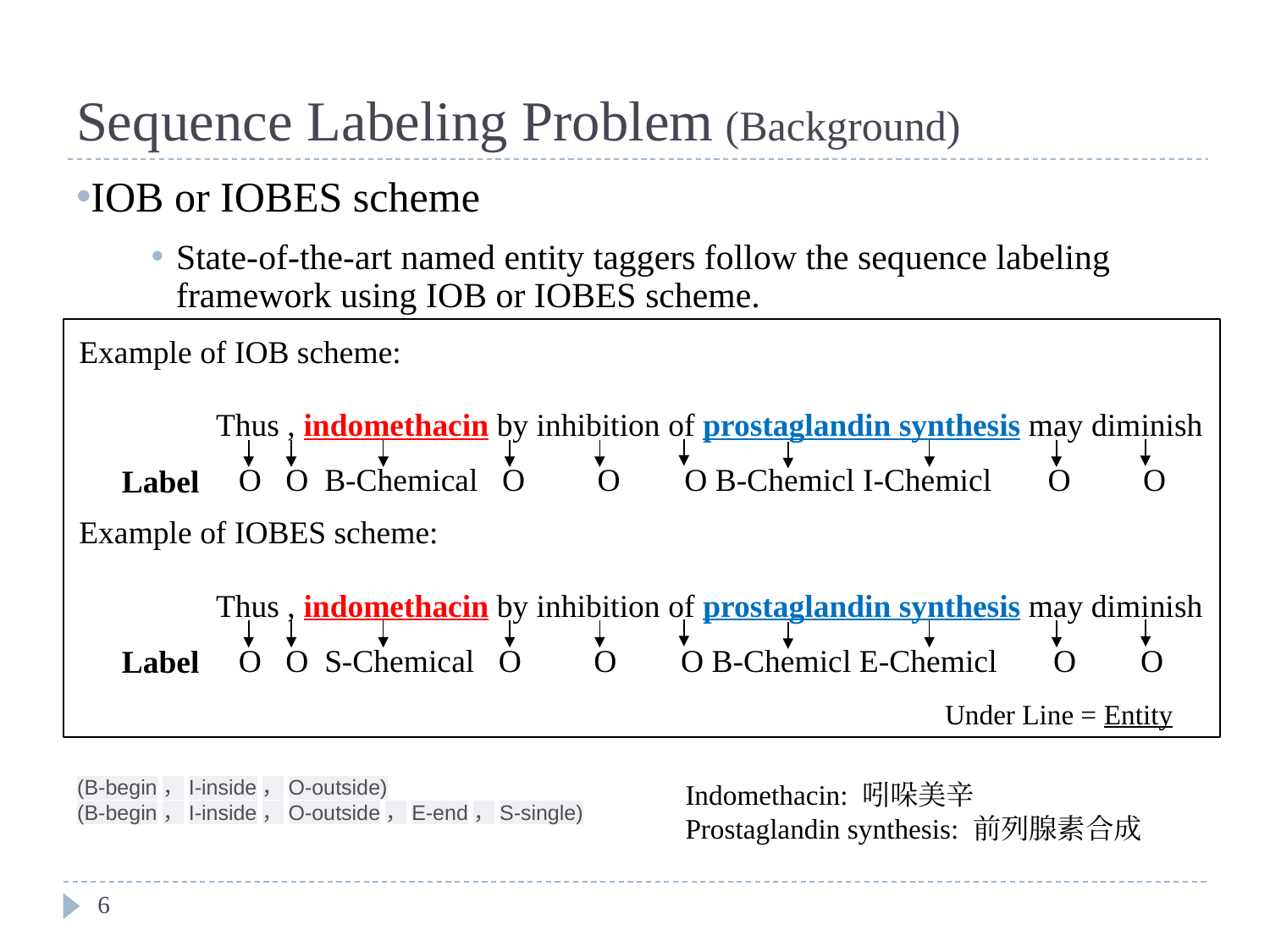

# Sequence Labeling Problem (Background)
IOB or IOBES scheme
State-of-the-art named entity taggers follow the sequence labeling framework using IOB or IOBES scheme.

Example of IOBES scheme:
              O   O  S-Chemical   O         O        O B-Chemicl E-Chemicl       O        O

Label
Thus , indomethacin by inhibition of prostaglandin synthesis may diminish
Under Line = Entity
Example of IOB scheme:
              O   O  B-Chemical   O         O        O B-Chemicl I-Chemicl       O         O

Label
Thus , indomethacin by inhibition of prostaglandin synthesis may diminish
(B-begin，I-inside，O-outside)
(B-begin，I-inside，O-outside，E-end，S-single)
Indomethacin: 吲哚美辛
Prostaglandin synthesis: 前列腺素合成
6